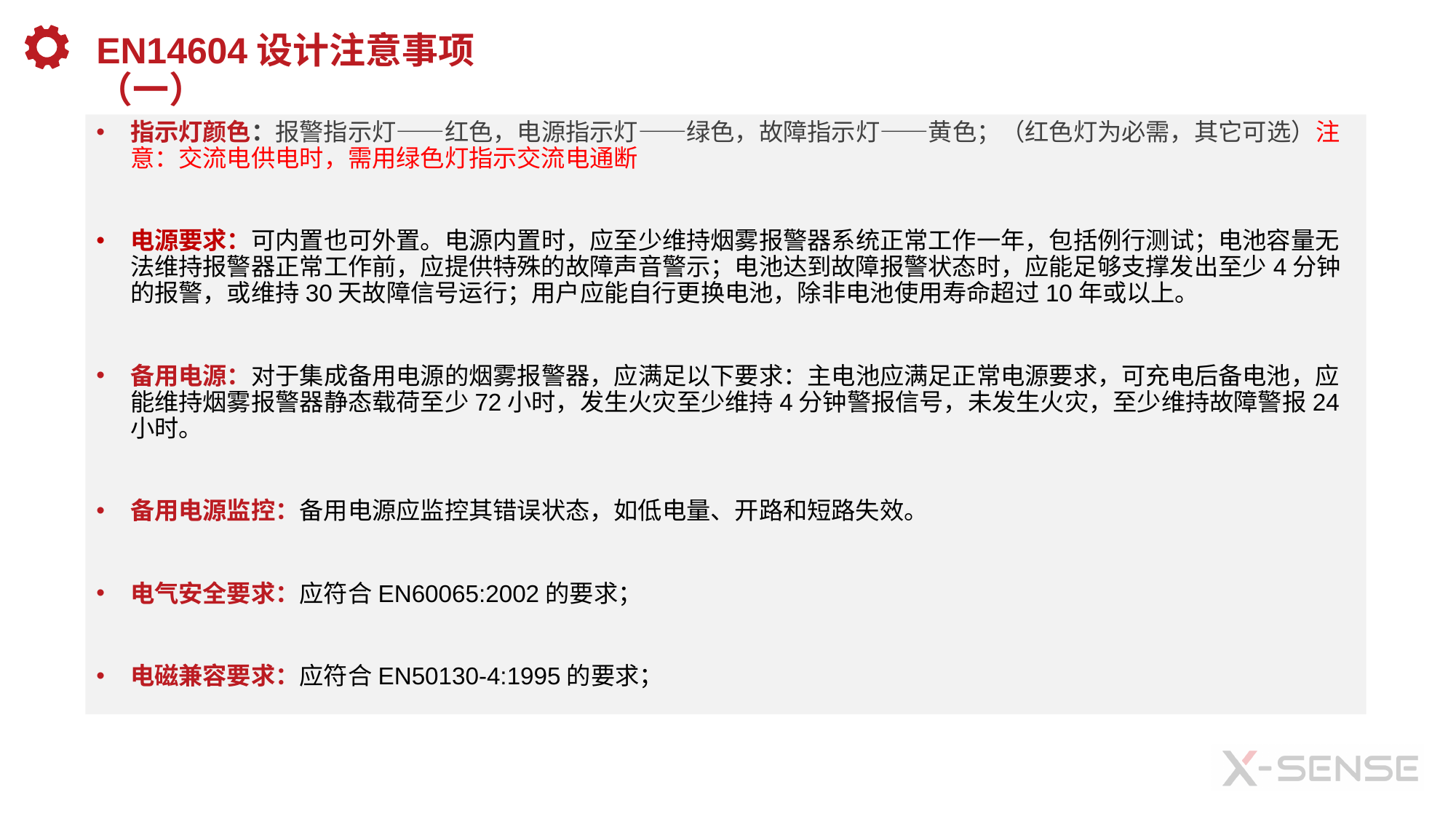

EN14604设计注意事项（一）
指示灯颜色：报警指示灯——红色，电源指示灯——绿色，故障指示灯——黄色；（红色灯为必需，其它可选）注意：交流电供电时，需用绿色灯指示交流电通断

电源要求：可内置也可外置。电源内置时，应至少维持烟雾报警器系统正常工作一年，包括例行测试；电池容量无法维持报警器正常工作前，应提供特殊的故障声音警示；电池达到故障报警状态时，应能足够支撑发出至少4分钟的报警，或维持30天故障信号运行；用户应能自行更换电池，除非电池使用寿命超过10年或以上。

备用电源：对于集成备用电源的烟雾报警器，应满足以下要求：主电池应满足正常电源要求，可充电后备电池，应能维持烟雾报警器静态载荷至少72小时，发生火灾至少维持4分钟警报信号，未发生火灾，至少维持故障警报24小时。

备用电源监控：备用电源应监控其错误状态，如低电量、开路和短路失效。

电气安全要求：应符合EN60065:2002的要求；

电磁兼容要求：应符合EN50130-4:1995的要求；